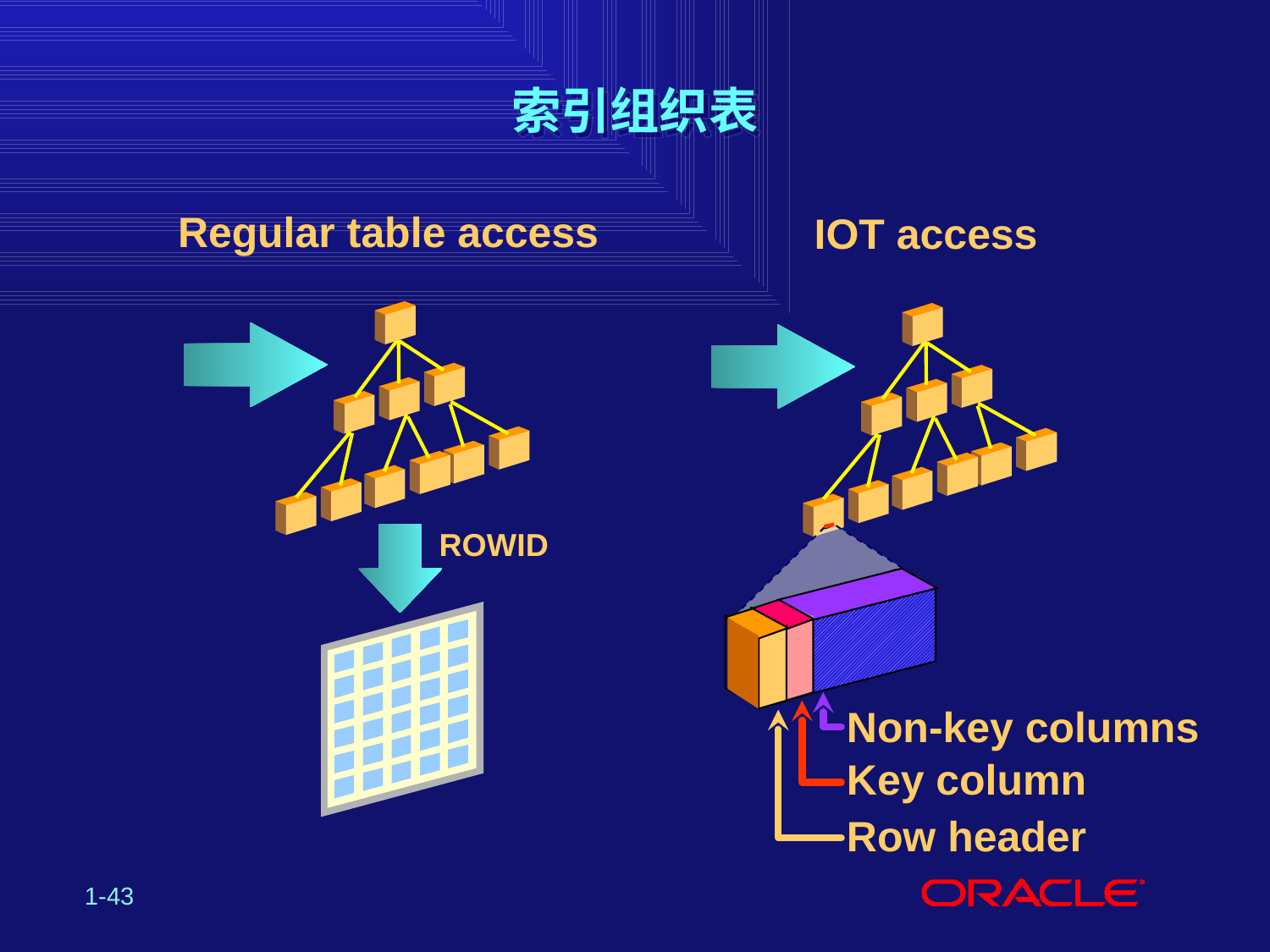

# 索引组织表
Regular table access
IOT access

ROWID

Non-key columns

Key column
Row header